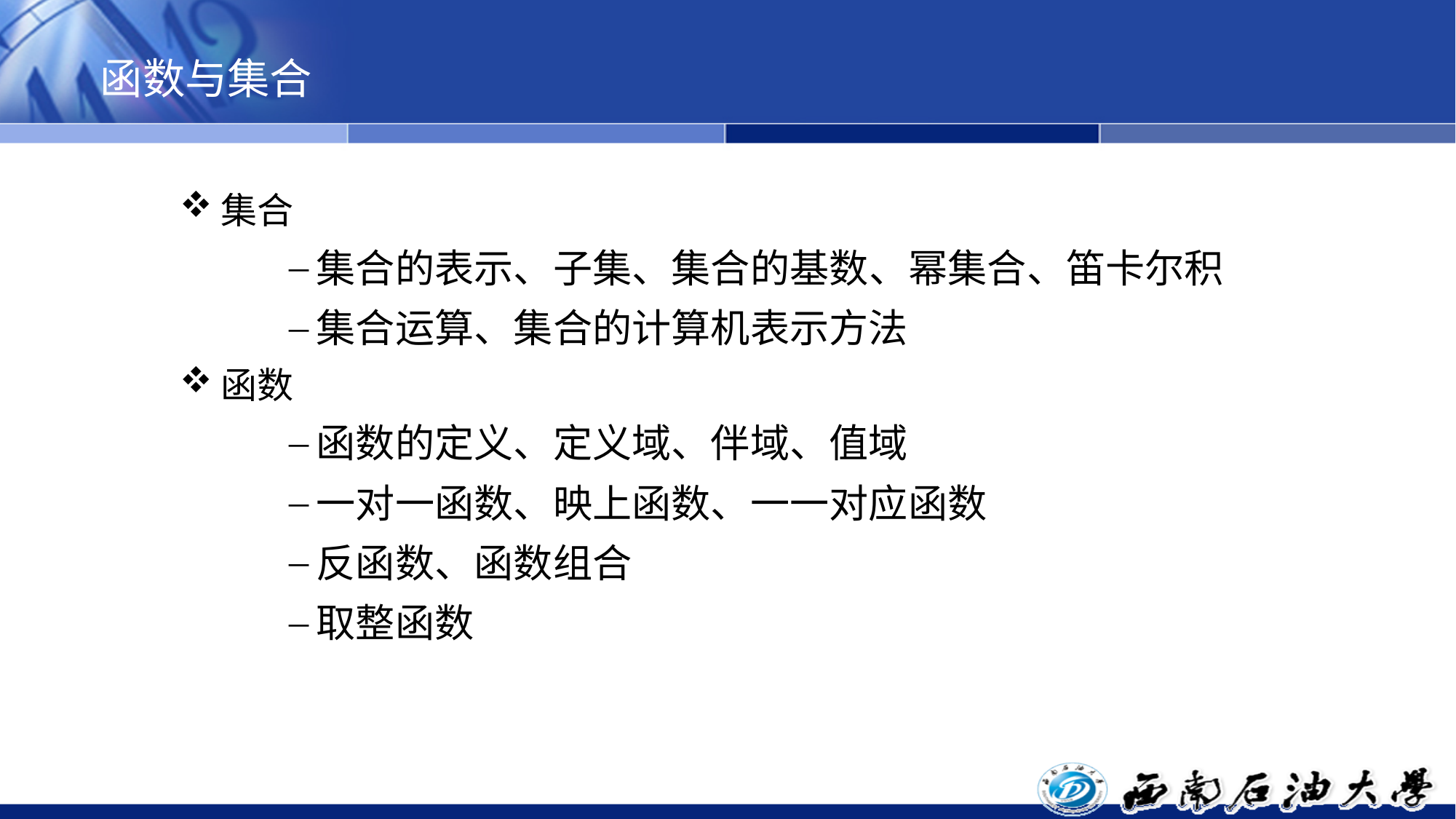

# 函数与集合
集合
集合的表示、子集、集合的基数、幂集合、笛卡尔积
集合运算、集合的计算机表示方法
函数
函数的定义、定义域、伴域、值域
一对一函数、映上函数、一一对应函数
反函数、函数组合
取整函数